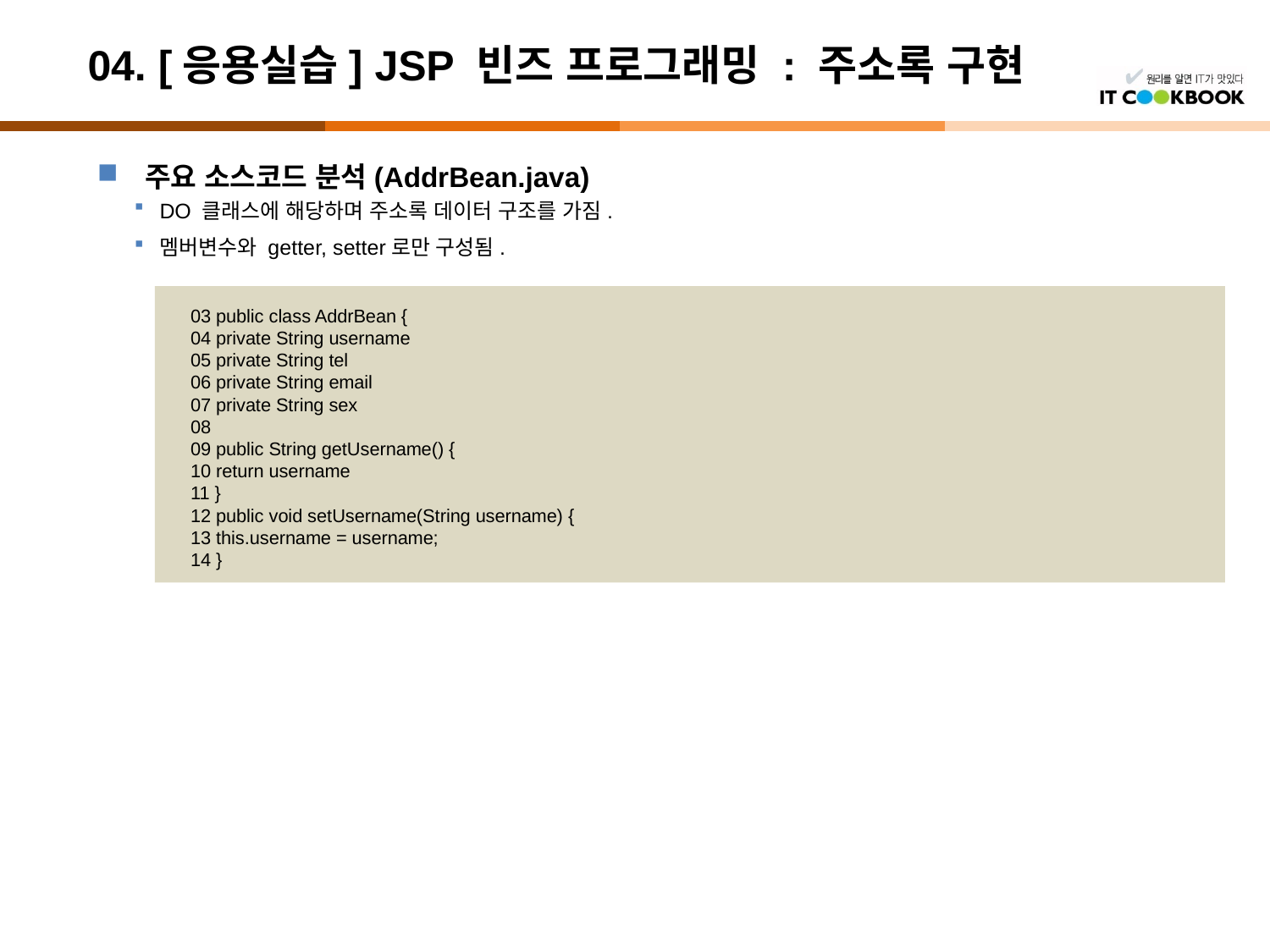

# 04. [응용실습] JSP 빈즈 프로그래밍 : 주소록 구현
주요 소스코드 분석(AddrBean.java)
DO 클래스에 해당하며 주소록 데이터 구조를 가짐.
멤버변수와 getter, setter로만 구성됨.

03 public class AddrBean {
04 private String username
05 private String tel
06 private String email
07 private String sex
08
09 public String getUsername() {
10 return username
11 }
12 public void setUsername(String username) {
13 this.username = username;
14 }